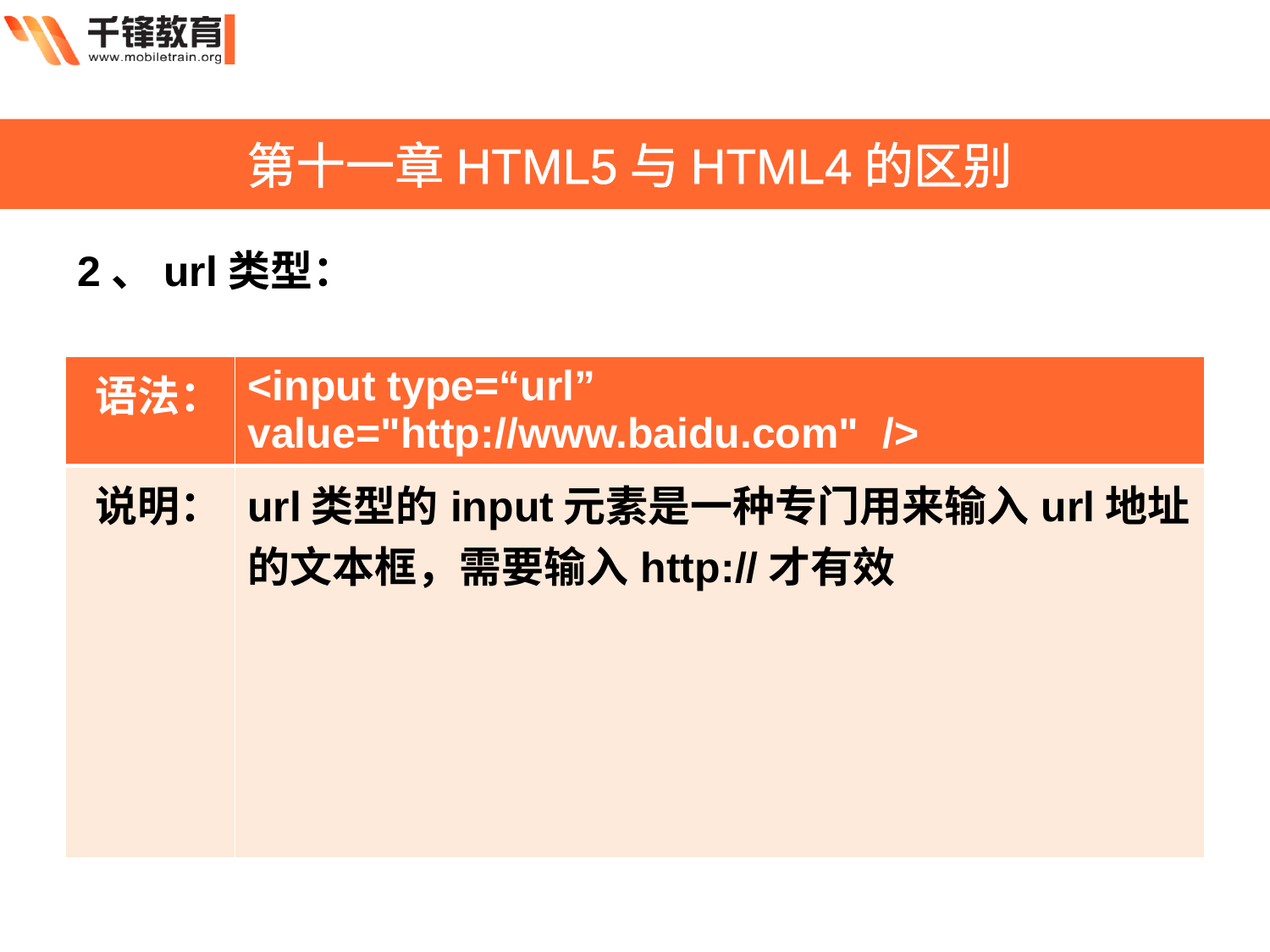

第十一章HTML5与HTML4的区别
2、url类型：

| 语法： | <input type=“url” value="http://www.baidu.com" /> |
| --- | --- |
| 说明： | url类型的input元素是一种专门用来输入url地址的文本框，需要输入http://才有效 |